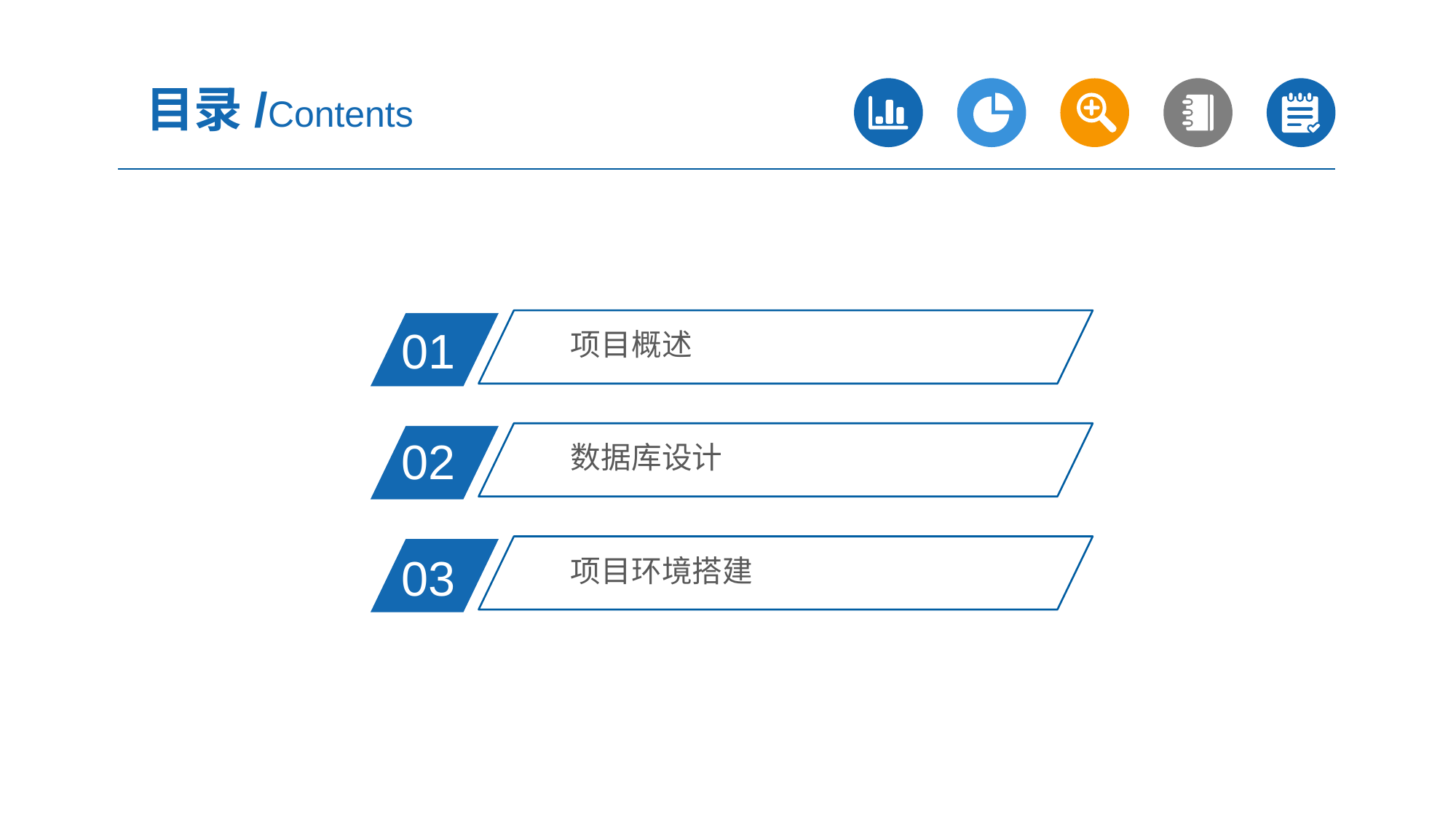

目录/Contents

项目概述

01

数据库设计
02

项目环境搭建

03